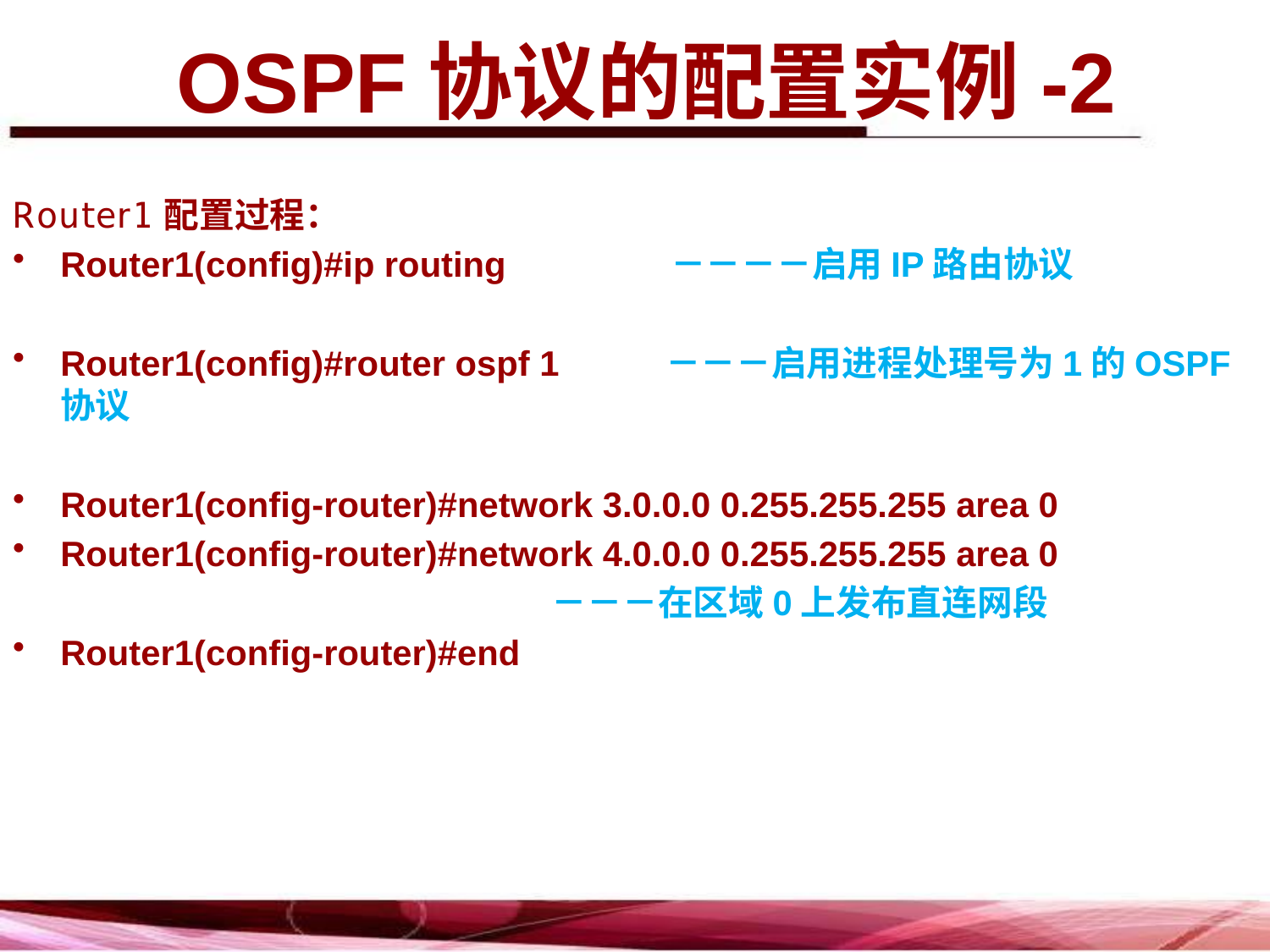

# OSPF协议的配置实例-2
Router1配置过程：
Router1(config)#ip routing                －－－－启用IP路由协议

Router1(config)#router ospf 1          －－－启用进程处理号为1的OSPF协议

Router1(config-router)#network 3.0.0.0 0.255.255.255 area 0
Router1(config-router)#network 4.0.0.0 0.255.255.255 area 0
                                                                  －－－在区域0上发布直连网段
Router1(config-router)#end